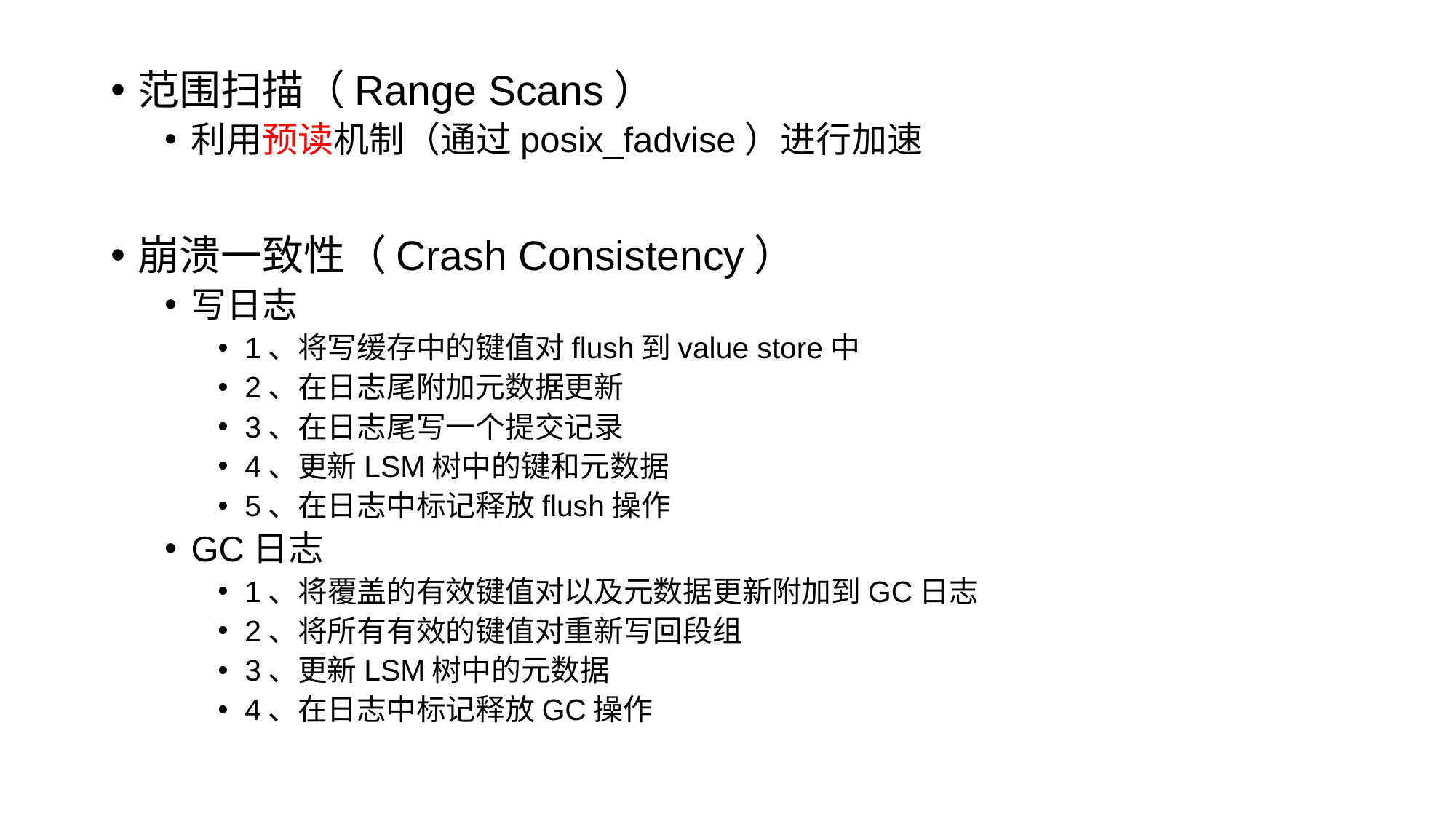

范围扫描（Range Scans）
利用预读机制（通过posix_fadvise）进行加速

崩溃一致性（Crash Consistency）
写日志
1、将写缓存中的键值对flush到value store中
2、在日志尾附加元数据更新
3、在日志尾写一个提交记录
4、更新LSM树中的键和元数据
5、在日志中标记释放flush操作
GC日志
1、将覆盖的有效键值对以及元数据更新附加到GC日志
2、将所有有效的键值对重新写回段组
3、更新LSM树中的元数据
4、在日志中标记释放GC操作